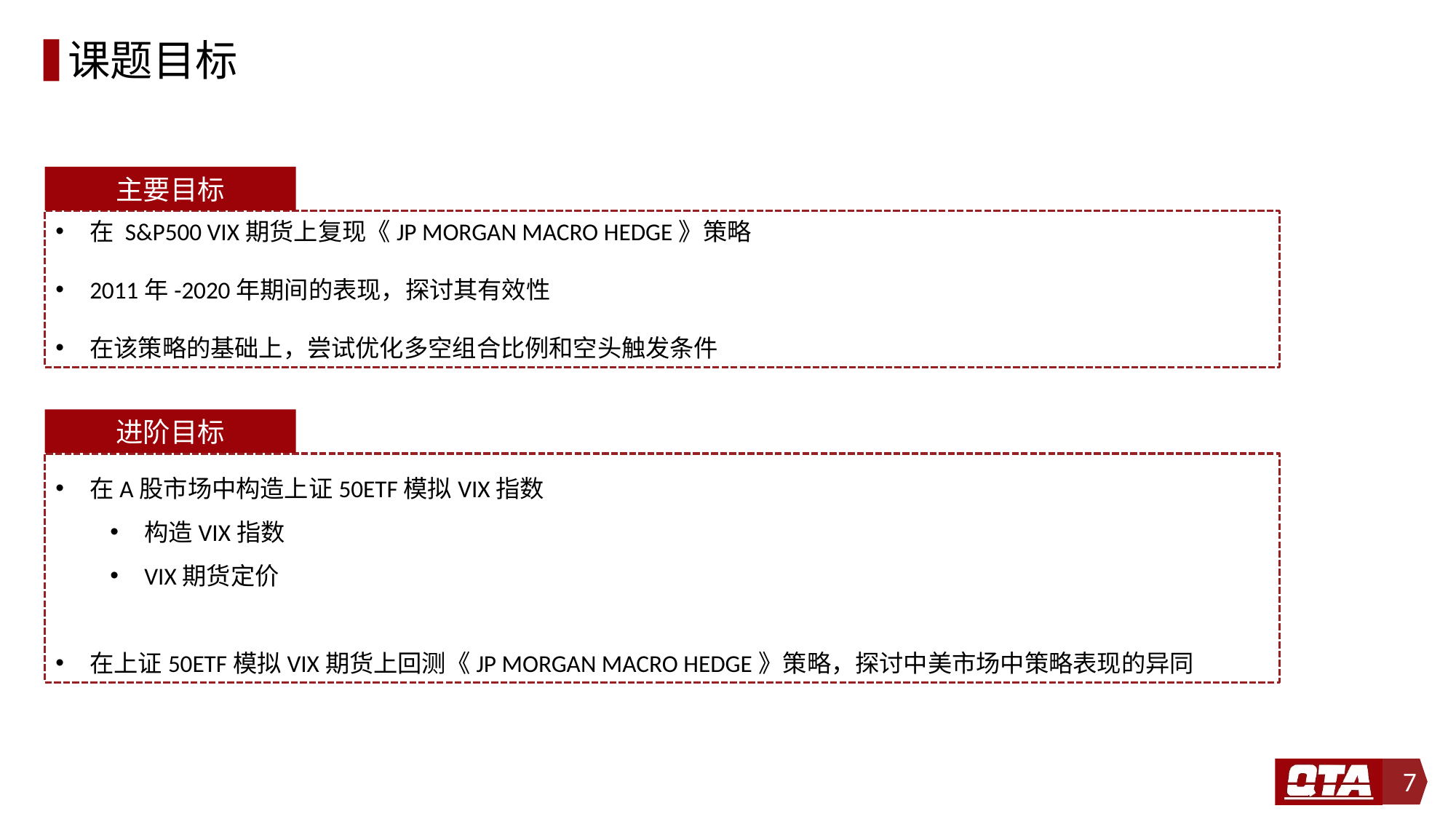

# 课题目标
主要目标
在 S&P500 VIX期货上复现《JP MORGAN MACRO HEDGE》策略

2011年-2020年期间的表现，探讨其有效性

在该策略的基础上，尝试优化多空组合比例和空头触发条件
进阶目标
在A股市场中构造上证50ETF模拟VIX指数
构造VIX指数
VIX期货定价

在上证50ETF模拟VIX期货上回测《JP MORGAN MACRO HEDGE》策略，探讨中美市场中策略表现的异同
7